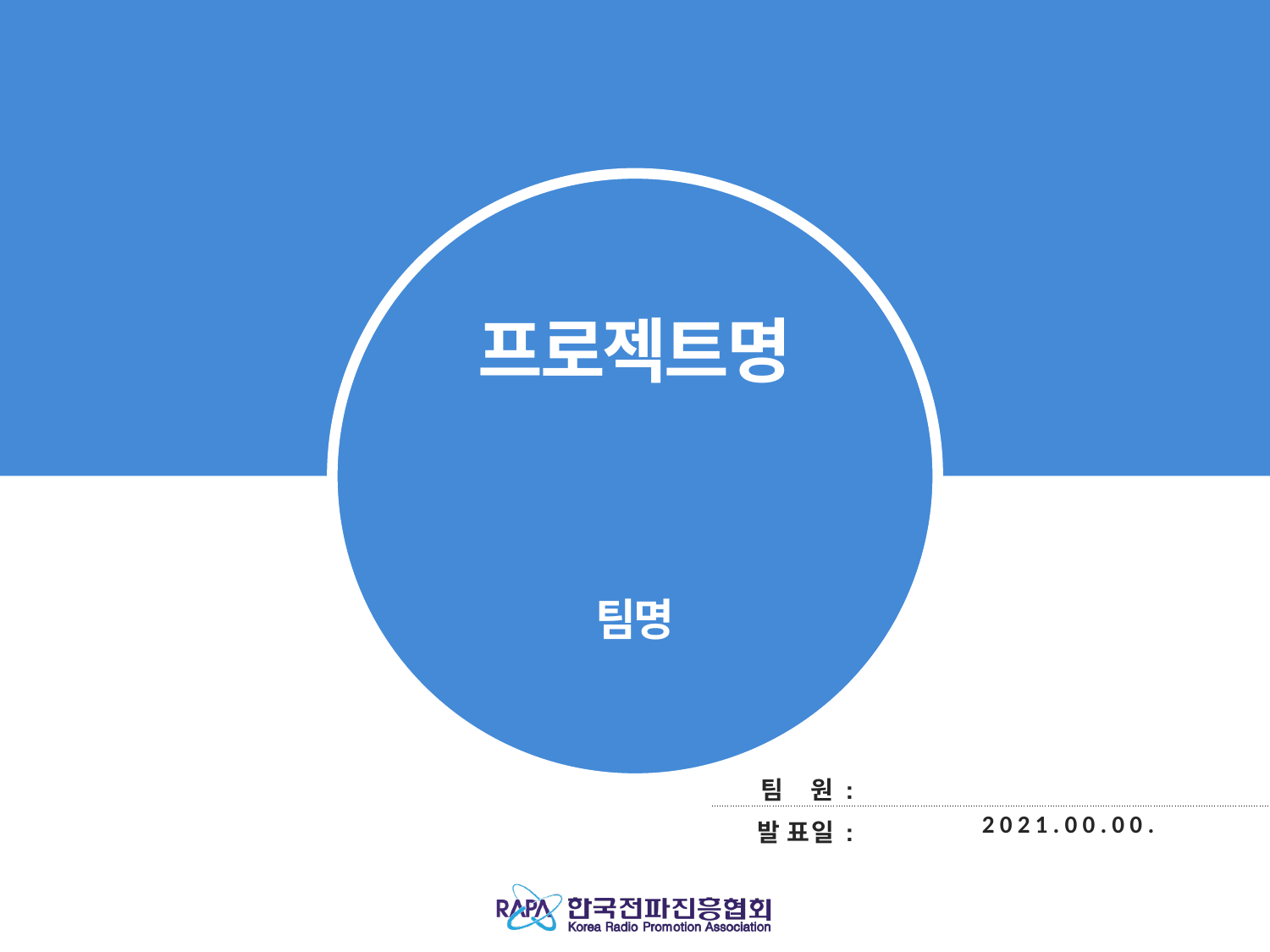

프로젝트명
팀명
| 팀 원 : |  |
| --- | --- |
| 발 표 일 : | 2021.00.00. |